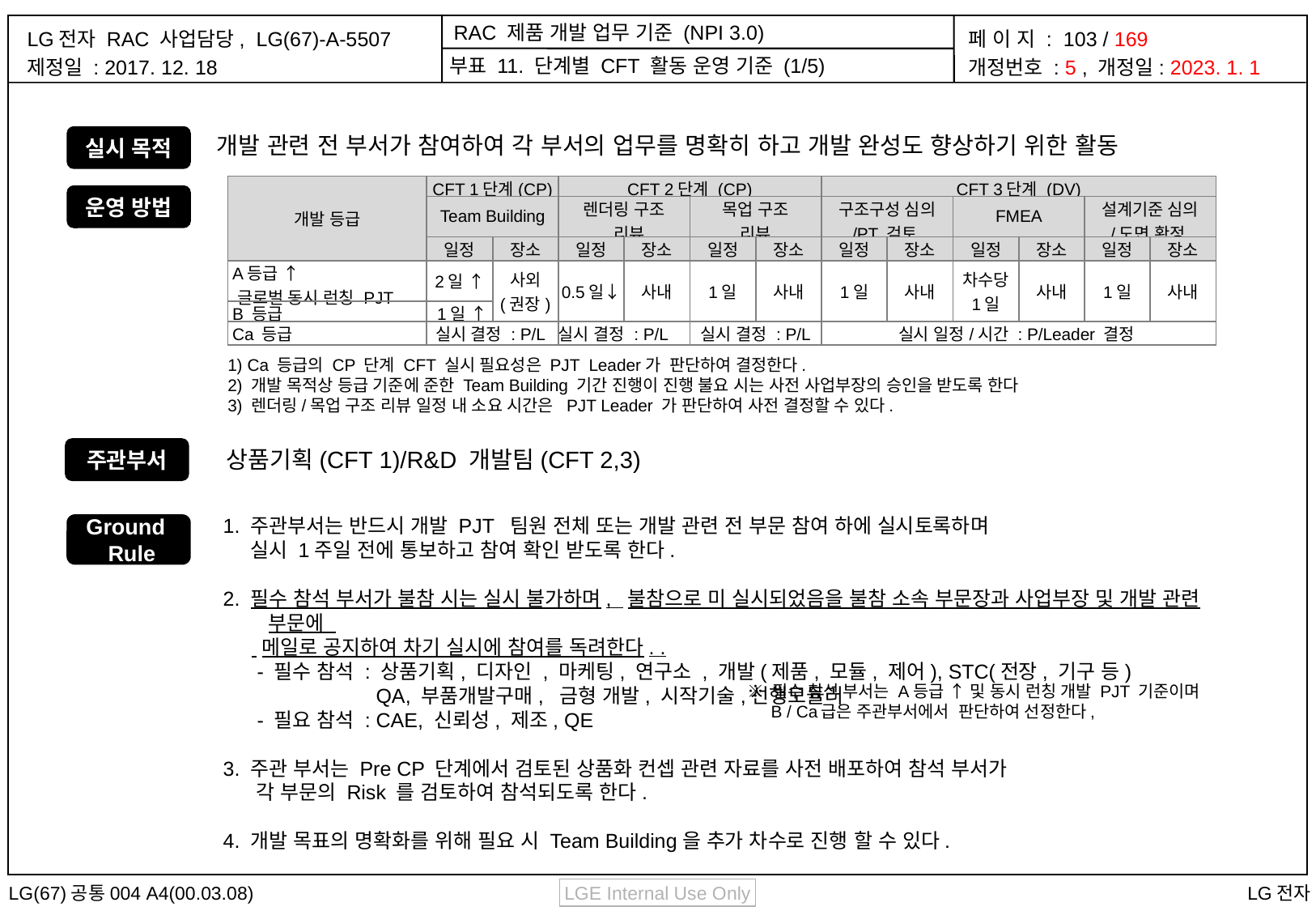

부표 11. 단계별 CFT 활동 운영 기준 (1/5)
개발 관련 전 부서가 참여하여 각 부서의 업무를 명확히 하고 개발 완성도 향상하기 위한 활동
실시 목적
| 개발 등급 | CFT 1단계(CP) |  | CFT 2단계 (CP) |  |  |  | CFT 3단계 (DV) |  |  |  |  |  |
| --- | --- | --- | --- | --- | --- | --- | --- | --- | --- | --- | --- | --- |
|  | Team Building |  | 렌더링 구조 리뷰 |  | 목업 구조 리뷰 |  | 구조구성 심의 /PT 검토 |  | FMEA |  | 설계기준 심의 /도면 확정 |  |
|  | 일정 | 장소 | 일정 | 장소 | 일정 | 장소 | 일정 | 장소 | 일정 | 장소 | 일정 | 장소 |
| A등급 ↑ 글로벌 동시 런칭 PJT | 2일 ↑ | 사외 (권장) | 0.5일↓ | 사내 | 1일 | 사내 | 1일 | 사내 | 차수당 1일 | 사내 | 1일 | 사내 |
| B 등급 | 1일 ↑ |  |  |  |  |  |  |  |  |  |  |  |
| Ca 등급 | 실시 결정 : P/L |  | 실시 결정 : P/L |  | 실시 결정 : P/L |  | 실시 일정/시간 : P/Leader 결정 |  |  |  |  |  |
운영 방법
 1) Ca 등급의 CP 단계 CFT 실시 필요성은 PJT  Leader가  판단하여 결정한다.
 2) 개발 목적상 등급 기준에 준한 Team Building 기간 진행이 진행 불요 시는 사전 사업부장의 승인을 받도록 한다
 3) 렌더링/목업 구조 리뷰 일정 내 소요 시간은  PJT Leader 가 판단하여 사전 결정할 수 있다.
상품기획(CFT 1)/R&D 개발팀(CFT 2,3)
주관부서
1. 주관부서는 반드시 개발 PJT  팀원 전체 또는 개발 관련 전 부문 참여 하에 실시토록하며
    실시 1주일 전에 통보하고 참여 확인 받도록 한다.

2. 필수 참석 부서가 불참 시는 실시 불가하며,  불참으로 미 실시되었음을 불참 소속 부문장과 사업부장 및 개발 관련 부문에
      메일로 공지하여 차기 실시에 참여를 독려한다. .
      - 필수 참석 : 상품기획, 디자인 , 마케팅, 연구소 , 개발(제품, 모듈, 제어), STC(전장, 기구 등)
                           QA, 부품개발구매,  금형 개발, 시작기술,선행모듈러
      - 필요 참석 : CAE, 신뢰성, 제조, QE

3. 주관 부서는 Pre CP 단계에서 검토된 상품화 컨셉 관련 자료를 사전 배포하여 참석 부서가
     각 부문의 Risk 를 검토하여 참석되도록 한다.

4. 개발 목표의 명확화를 위해 필요 시 Team Building을 추가 차수로 진행 할 수 있다.
Ground
 Rule
※ 필수 참석 부서는 A등급 ↑ 및 동시 런칭 개발 PJT 기준이며
     B / Ca급은 주관부서에서  판단하여 선정한다,